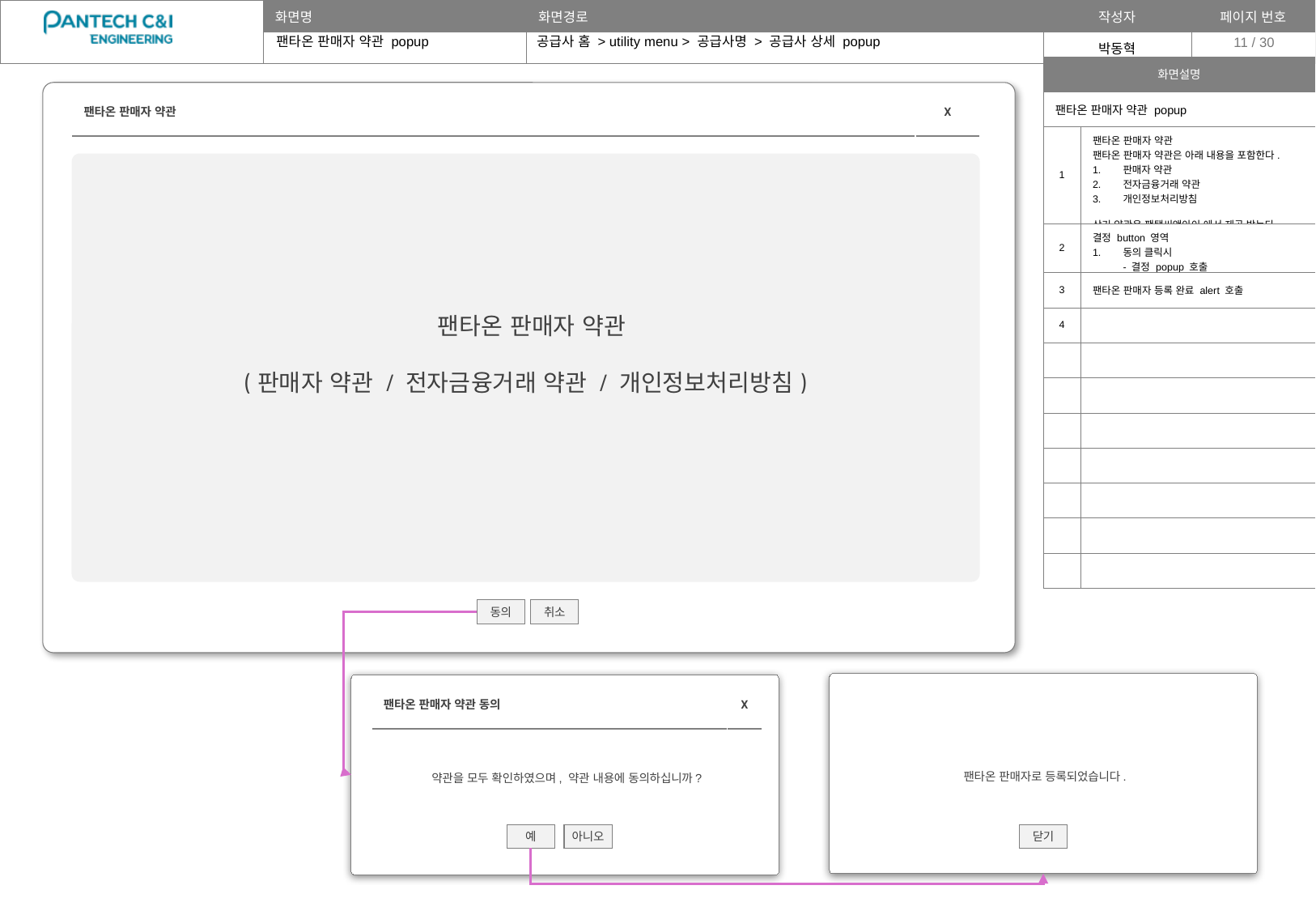

팬타온 판매자 약관 popup
공급사 홈 > utility menu > 공급사명 > 공급사 상세 popup
11
| 화면설명 |  |
| --- | --- |
| 팬타온 판매자 약관 popup |  |
| 1 | 팬타온 판매자 약관 팬타온 판매자 약관은 아래 내용을 포함한다. 판매자 약관 전자금융거래 약관 개인정보처리방침 상기 약관은 팬택씨앤아이 에서 제공 받는다. |
| 2 | 결정 button 영역 동의 클릭시 - 결정 popup 호출 |
| 3 | 팬타온 판매자 등록 완료 alert 호출 |
| 4 |  |
|  |  |
|  |  |
|  |  |
|  |  |
|  |  |
|  |  |
|  |  |

| 팬타온 판매자 약관 | X |
| --- | --- |
 팬타온 판매자 약관

(판매자 약관 / 전자금융거래 약관 / 개인정보처리방침)

동의
취소

| 팬타온 판매자 약관 동의 | X |
| --- | --- |
팬타온 판매자로 등록되었습니다.
약관을 모두 확인하였으며, 약관 내용에 동의하십니까?
예
아니오
닫기